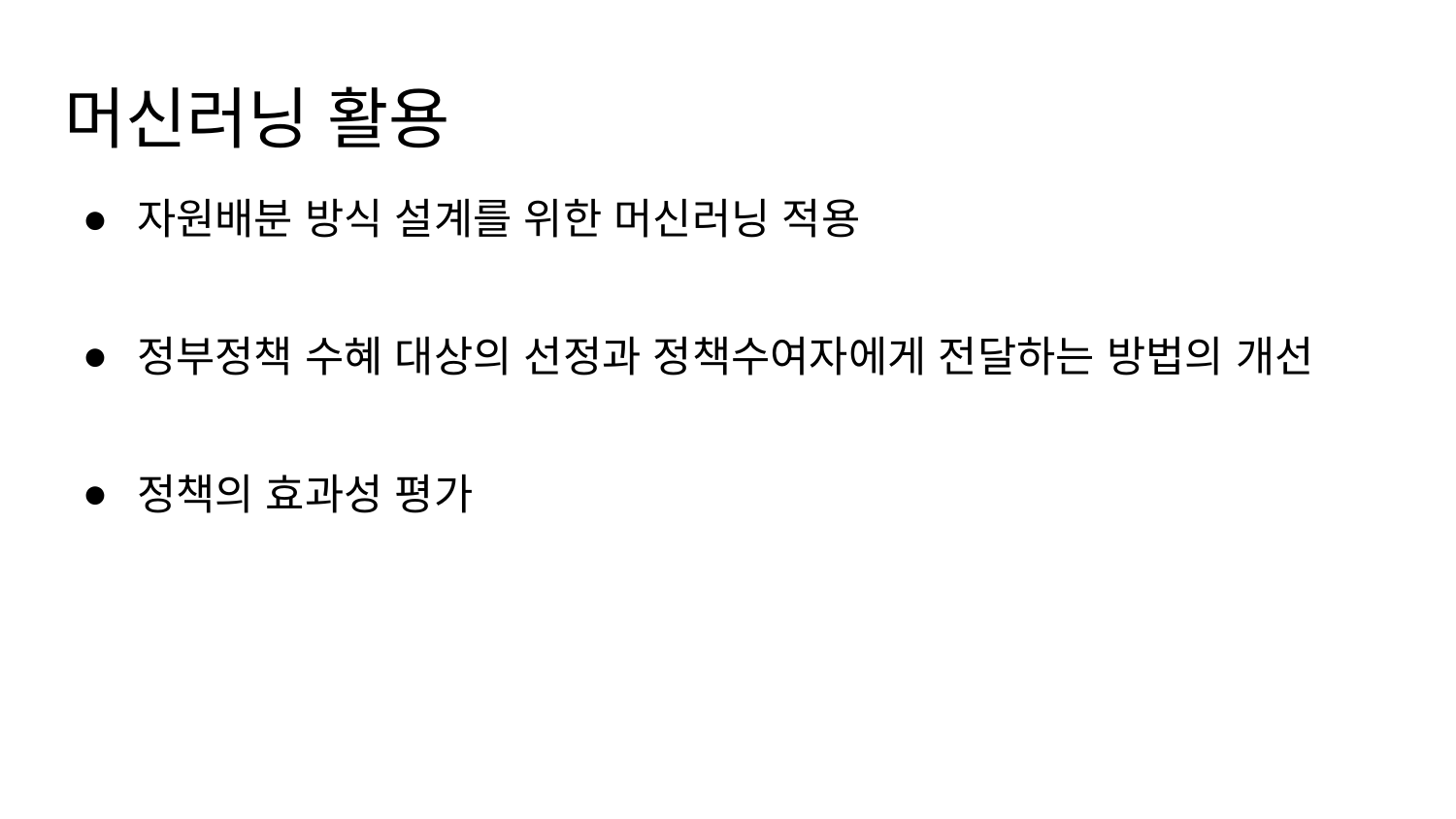

# 머신러닝 활용
자원배분 방식 설계를 위한 머신러닝 적용

정부정책 수혜 대상의 선정과 정책수여자에게 전달하는 방법의 개선

정책의 효과성 평가